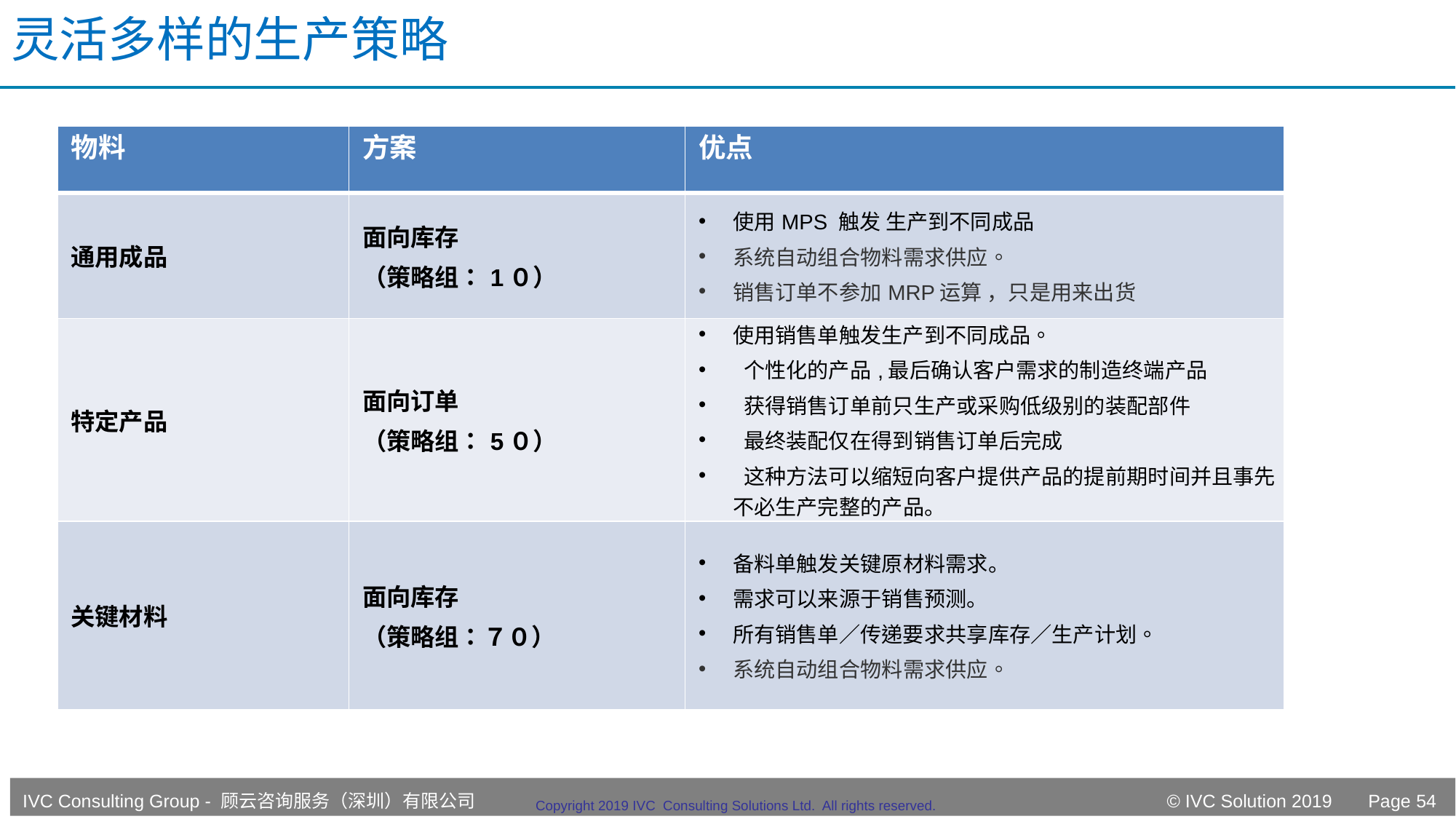

# 灵活多样的生产策略
| 物料 | 方案 | 优点 |
| --- | --- | --- |
| 通用成品 | 面向库存 （策略组：1０） | 使用MPS 触发 生产到不同成品 系统自动组合物料需求供应。 销售订单不参加MRP运算 ，只是用来出货 |
| 特定产品 | 面向订单 （策略组：5０） | 使用销售单触发生产到不同成品。 个性化的产品,最后确认客户需求的制造终端产品 获得销售订单前只生产或采购低级别的装配部件 最终装配仅在得到销售订单后完成 这种方法可以缩短向客户提供产品的提前期时间并且事先不必生产完整的产品。 |
| 关键材料 | 面向库存 （策略组：７０） | 备料单触发关键原材料需求。 需求可以来源于销售预测。 所有销售单／传递要求共享库存／生产计划。 系统自动组合物料需求供应。 |